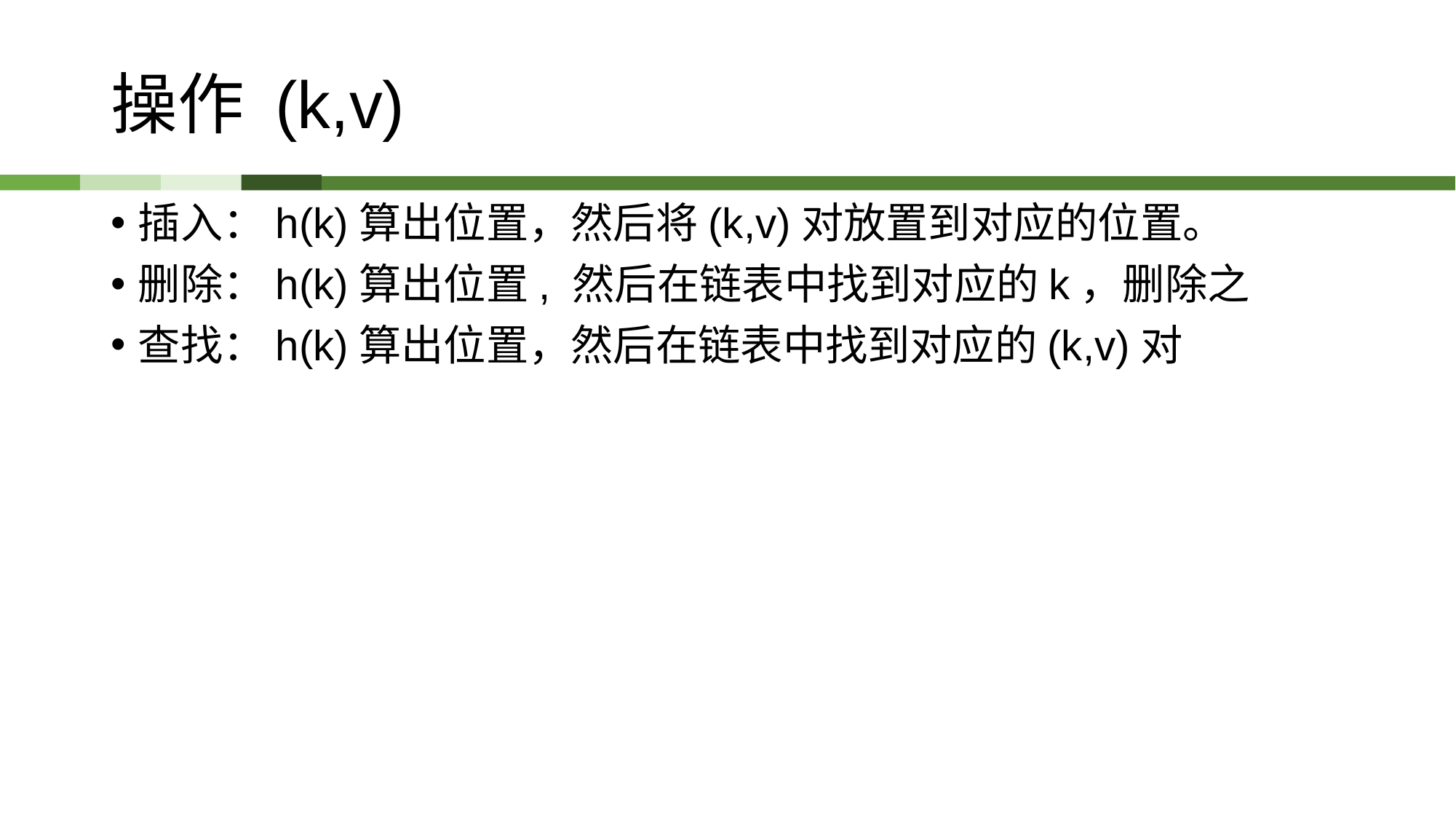

# 操作 (k,v)
插入：h(k)算出位置，然后将(k,v)对放置到对应的位置。
删除：h(k)算出位置, 然后在链表中找到对应的k，删除之
查找：h(k)算出位置，然后在链表中找到对应的(k,v)对